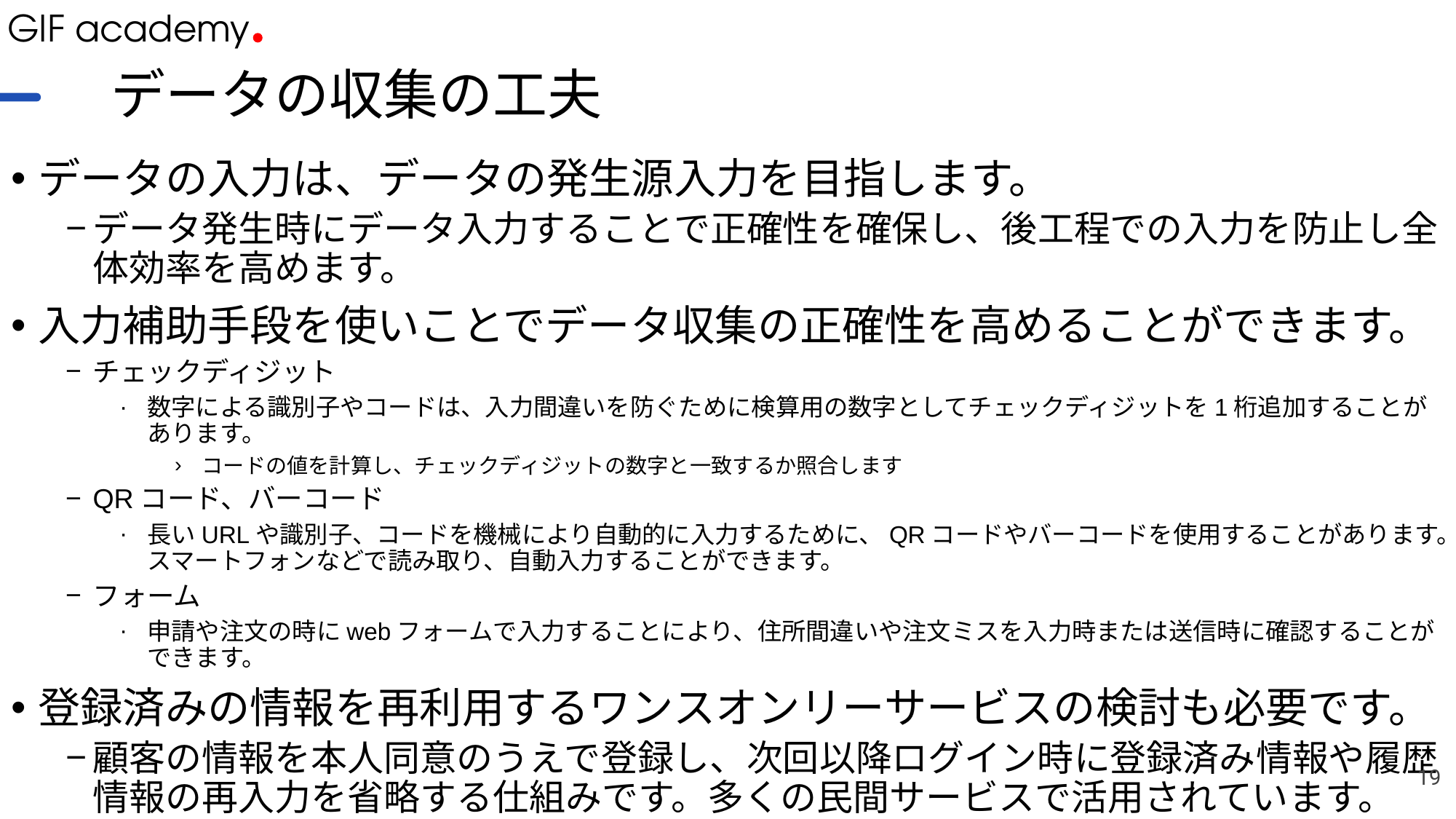

# データの収集の工夫
データの入力は、データの発生源入力を目指します。
データ発生時にデータ入力することで正確性を確保し、後工程での入力を防止し全体効率を高めます。
入力補助手段を使いことでデータ収集の正確性を高めることができます。
チェックディジット
数字による識別子やコードは、入力間違いを防ぐために検算用の数字としてチェックディジットを1桁追加することがあります。
コードの値を計算し、チェックディジットの数字と一致するか照合します
QRコード、バーコード
長いURLや識別子、コードを機械により自動的に入力するために、QRコードやバーコードを使用することがあります。スマートフォンなどで読み取り、自動入力することができます。
フォーム
申請や注文の時にwebフォームで入力することにより、住所間違いや注文ミスを入力時または送信時に確認することができます。
登録済みの情報を再利用するワンスオンリーサービスの検討も必要です。
顧客の情報を本人同意のうえで登録し、次回以降ログイン時に登録済み情報や履歴情報の再入力を省略する仕組みです。多くの民間サービスで活用されています。

19